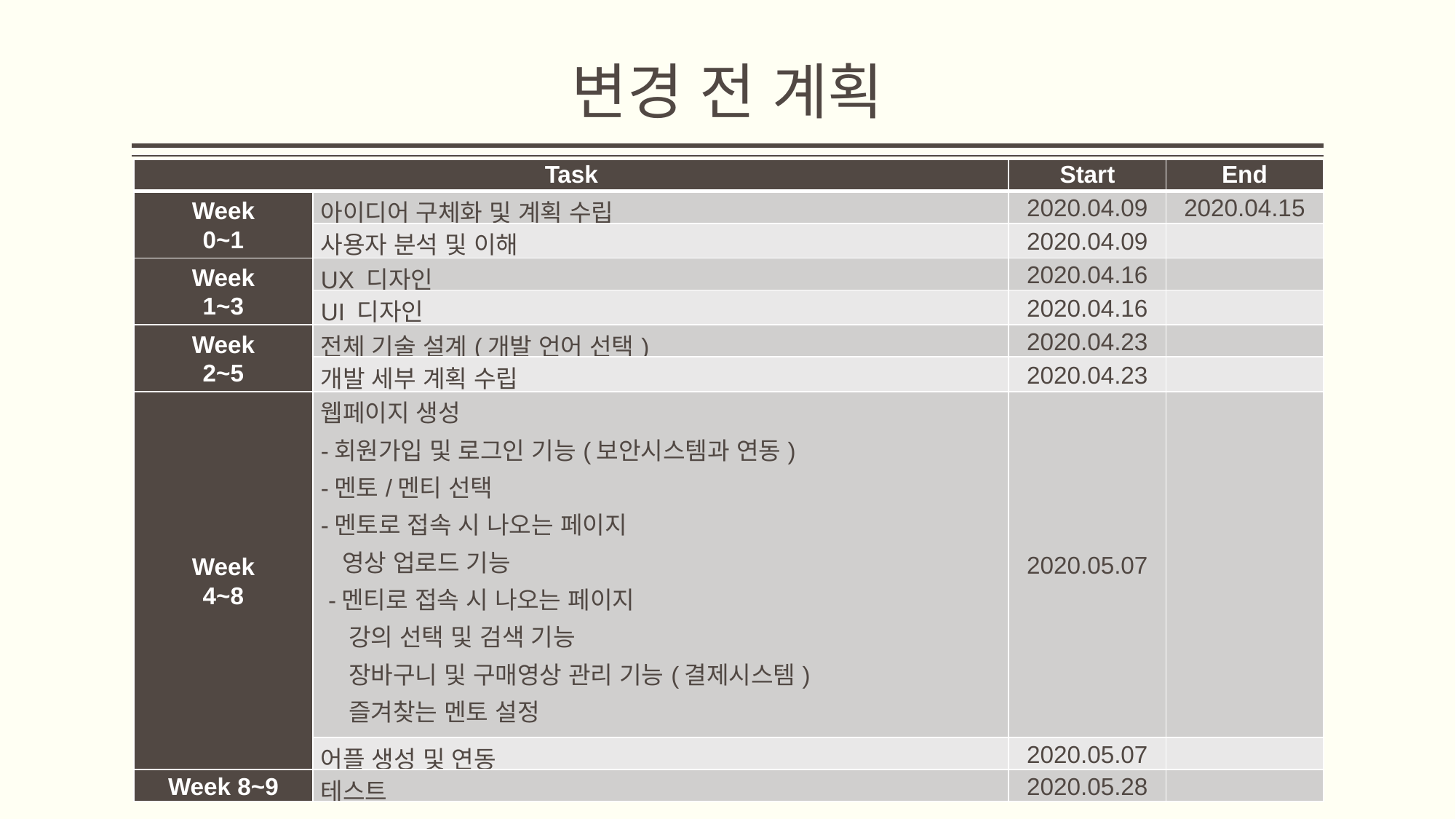

변경 전 계획
| Task |  | Start | End |
| --- | --- | --- | --- |
| Week 0~1 | 아이디어 구체화 및 계획 수립 | 2020.04.09 | 2020.04.15 |
|  | 사용자 분석 및 이해 | 2020.04.09 |  |
| Week 1~3 | UX 디자인 | 2020.04.16 |  |
|  | UI 디자인 | 2020.04.16 |  |
| Week 2~5 | 전체 기술 설계(개발 언어 선택) | 2020.04.23 |  |
|  | 개발 세부 계획 수립 | 2020.04.23 |  |
| Week 4~8 | 웹페이지 생성 -회원가입 및 로그인 기능(보안시스템과 연동) -멘토/멘티 선택 -멘토로 접속 시 나오는 페이지 영상 업로드 기능 -멘티로 접속 시 나오는 페이지 강의 선택 및 검색 기능 장바구니 및 구매영상 관리 기능(결제시스템) 즐겨찾는 멘토 설정 멘토 평가 및 별점 표시 기능 | 2020.05.07 |  |
|  | 어플 생성 및 연동 | 2020.05.07 |  |
| Week 8~9 | 테스트 | 2020.05.28 |  |